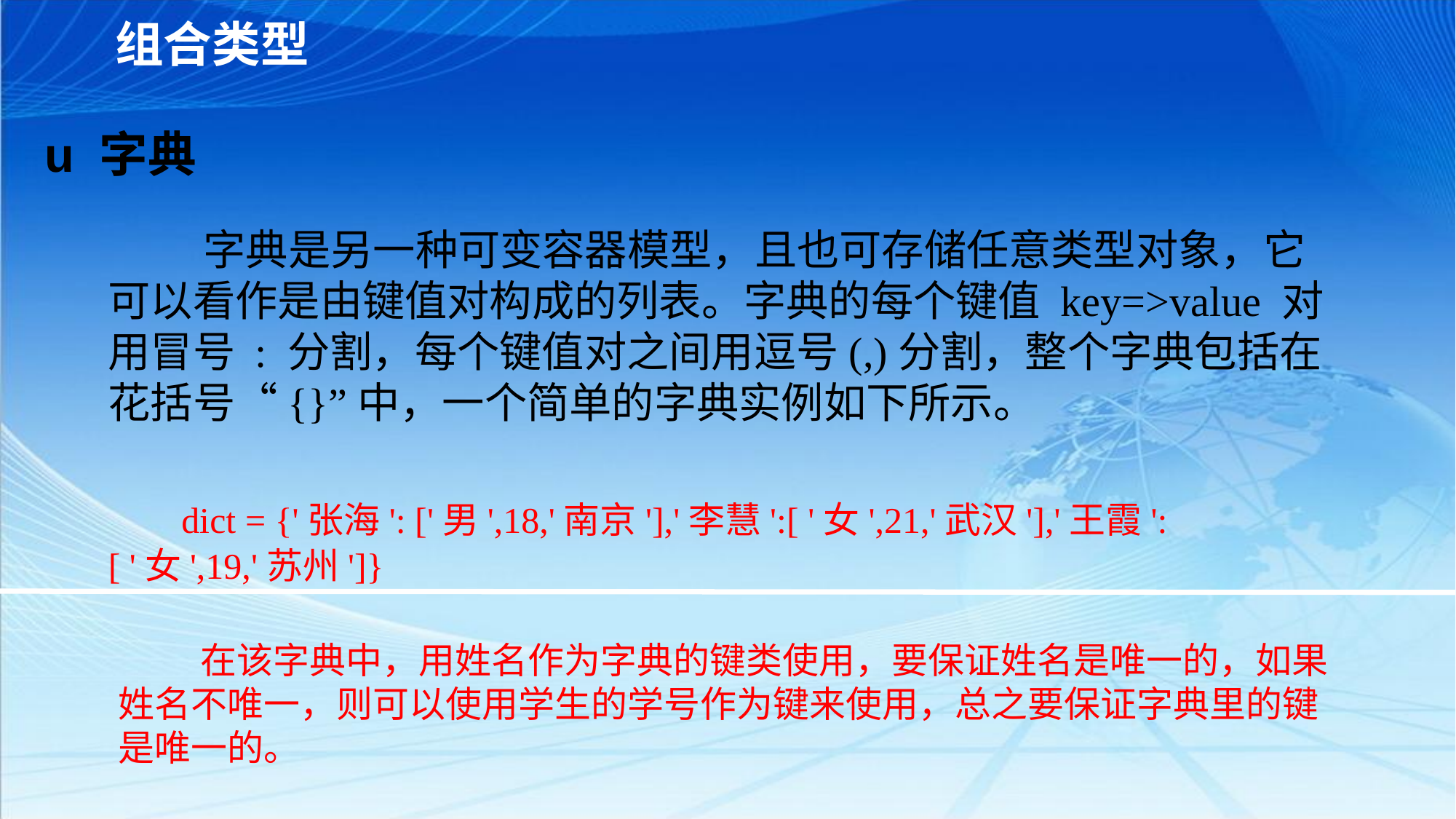

组合类型
u 字典
         字典是另一种可变容器模型，且也可存储任意类型对象，它可以看作是由键值对构成的列表。字典的每个键值 key=>value 对用冒号 : 分割，每个键值对之间用逗号(,)分割，整个字典包括在花括号“{}”中，一个简单的字典实例如下所示。

      dict = {'张海': ['男',18,'南京'],'李慧':[ '女',21,'武汉'],'王霞':[ '女',19,'苏州']}
         在该字典中，用姓名作为字典的键类使用，要保证姓名是唯一的，如果姓名不唯一，则可以使用学生的学号作为键来使用，总之要保证字典里的键是唯一的。